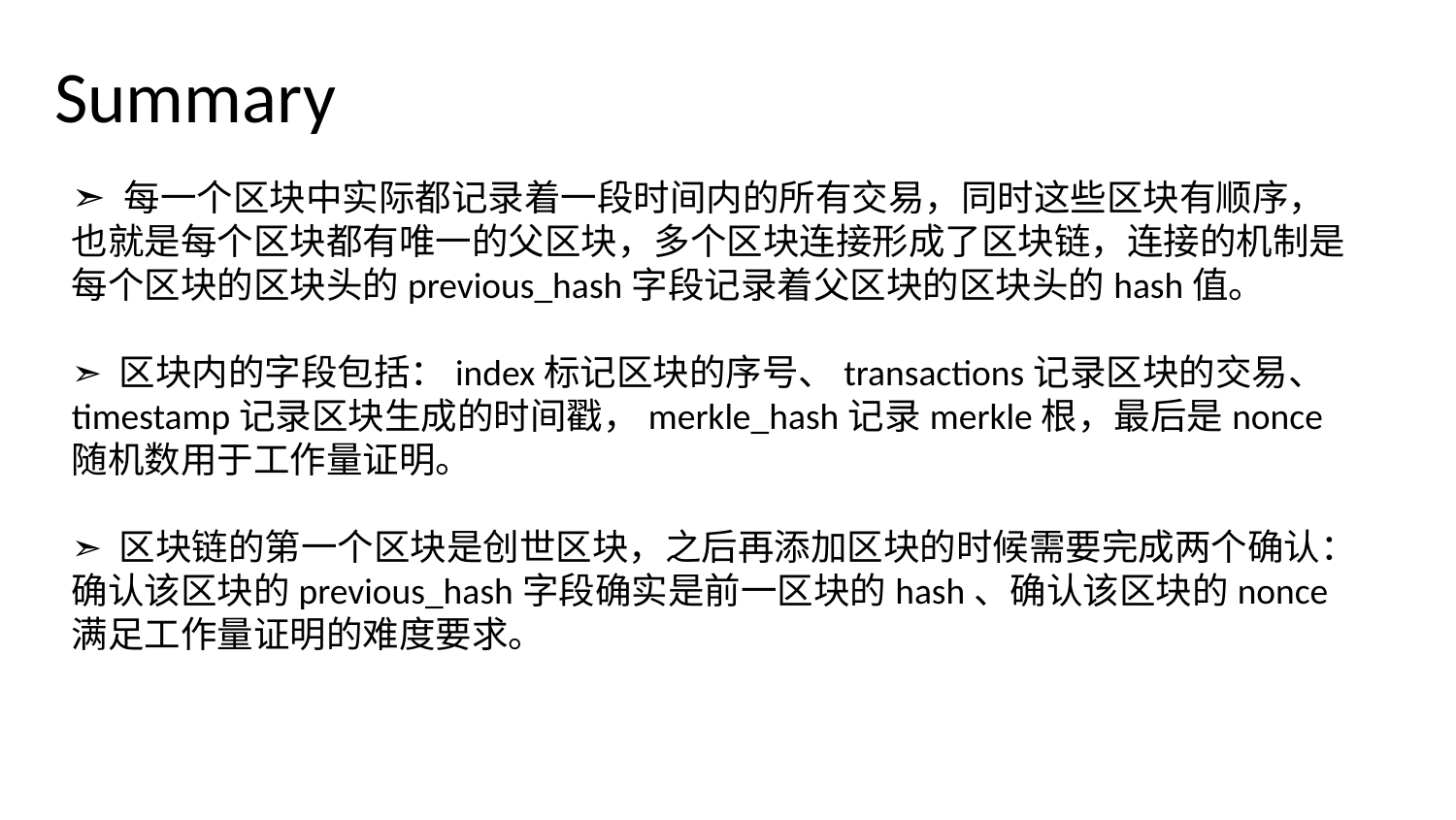

Summary
➣ 每一个区块中实际都记录着一段时间内的所有交易，同时这些区块有顺序，也就是每个区块都有唯一的父区块，多个区块连接形成了区块链，连接的机制是每个区块的区块头的previous_hash字段记录着父区块的区块头的hash值。

➣ 区块内的字段包括：index标记区块的序号、transactions记录区块的交易、timestamp记录区块生成的时间戳，merkle_hash记录merkle根，最后是nonce随机数用于工作量证明。

➣ 区块链的第一个区块是创世区块，之后再添加区块的时候需要完成两个确认：确认该区块的previous_hash字段确实是前一区块的hash、确认该区块的nonce满足工作量证明的难度要求。

CONTENTS